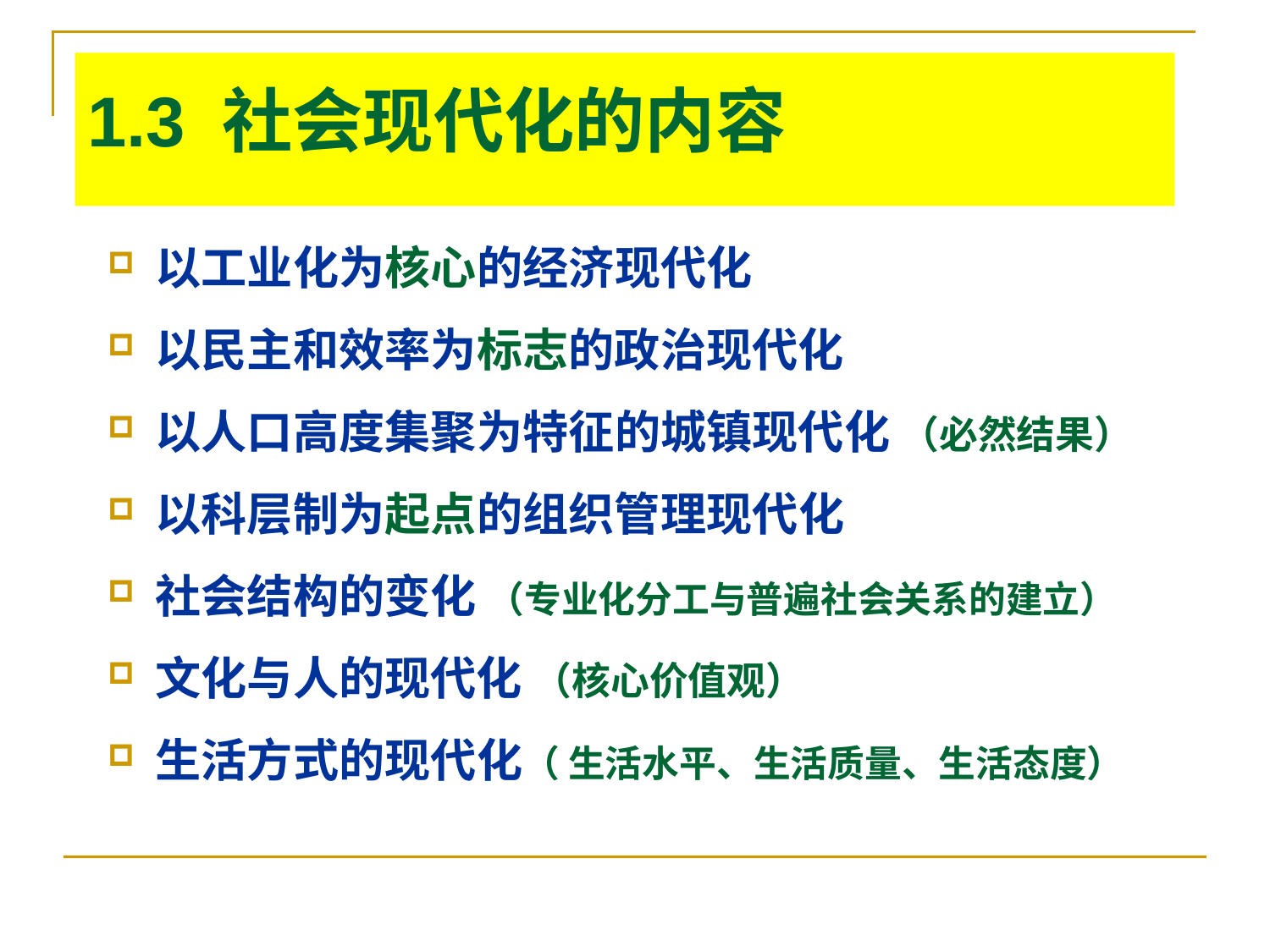

# 1.3 社会现代化的内容
以工业化为核心的经济现代化
以民主和效率为标志的政治现代化
以人口高度集聚为特征的城镇现代化 （必然结果）
以科层制为起点的组织管理现代化
社会结构的变化 （专业化分工与普遍社会关系的建立）
文化与人的现代化 （核心价值观）
生活方式的现代化（ 生活水平、生活质量、生活态度）
9